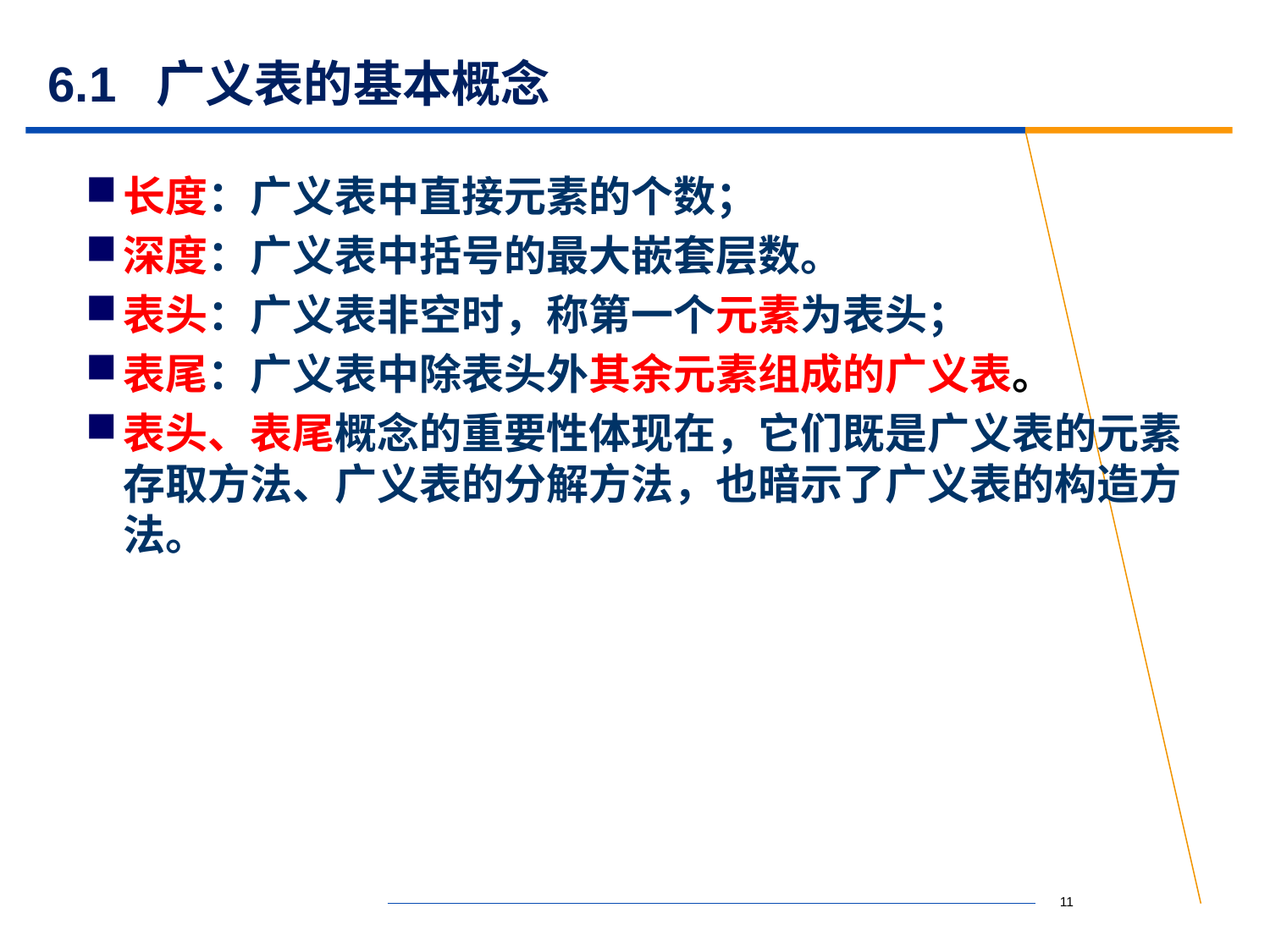

# 6.1  广义表的基本概念
长度：广义表中直接元素的个数；
深度：广义表中括号的最大嵌套层数。
表头：广义表非空时，称第一个元素为表头；
表尾：广义表中除表头外其余元素组成的广义表。
表头、表尾概念的重要性体现在，它们既是广义表的元素存取方法、广义表的分解方法，也暗示了广义表的构造方法。